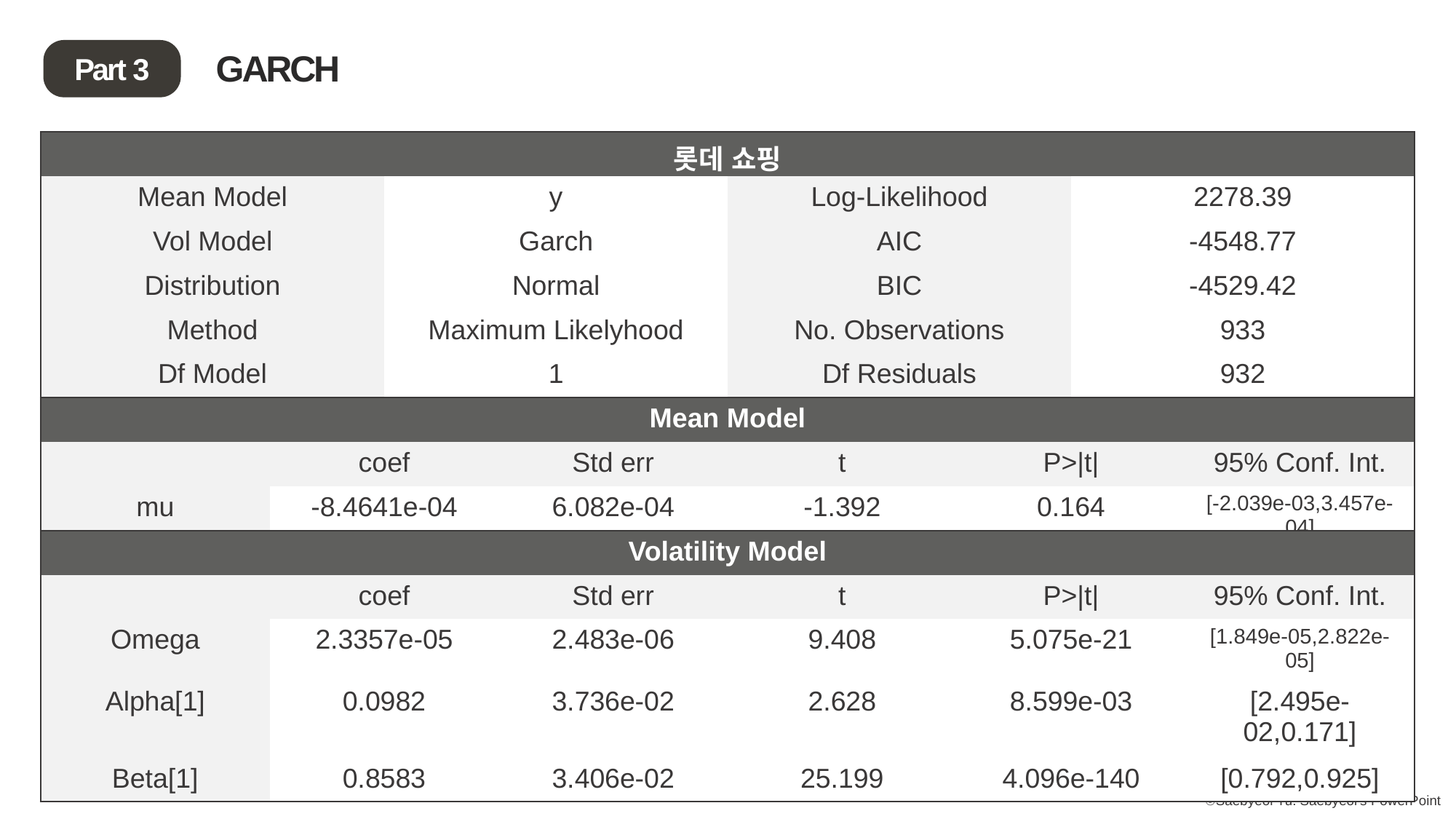

GARCH
Part 3
| 롯데 쇼핑 |  |  |  |
| --- | --- | --- | --- |
| Mean Model | y | Log-Likelihood | 2278.39 |
| Vol Model | Garch | AIC | -4548.77 |
| Distribution | Normal | BIC | -4529.42 |
| Method | Maximum Likelyhood | No. Observations | 933 |
| Df Model | 1 | Df Residuals | 932 |
| Mean Model |  |  |  |  |  |
| --- | --- | --- | --- | --- | --- |
|  | coef | Std err | t | P>|t| | 95% Conf. Int. |
| mu | -8.4641e-04 | 6.082e-04 | -1.392 | 0.164 | [-2.039e-03,3.457e-04] |
| Volatility Model |  |  |  |  |  |
| --- | --- | --- | --- | --- | --- |
|  | coef | Std err | t | P>|t| | 95% Conf. Int. |
| Omega | 2.3357e-05 | 2.483e-06 | 9.408 | 5.075e-21 | [1.849e-05,2.822e-05] |
| Alpha[1] | 0.0982 | 3.736e-02 | 2.628 | 8.599e-03 | [2.495e-02,0.171] |
| Beta[1] | 0.8583 | 3.406e-02 | 25.199 | 4.096e-140 | [0.792,0.925] |